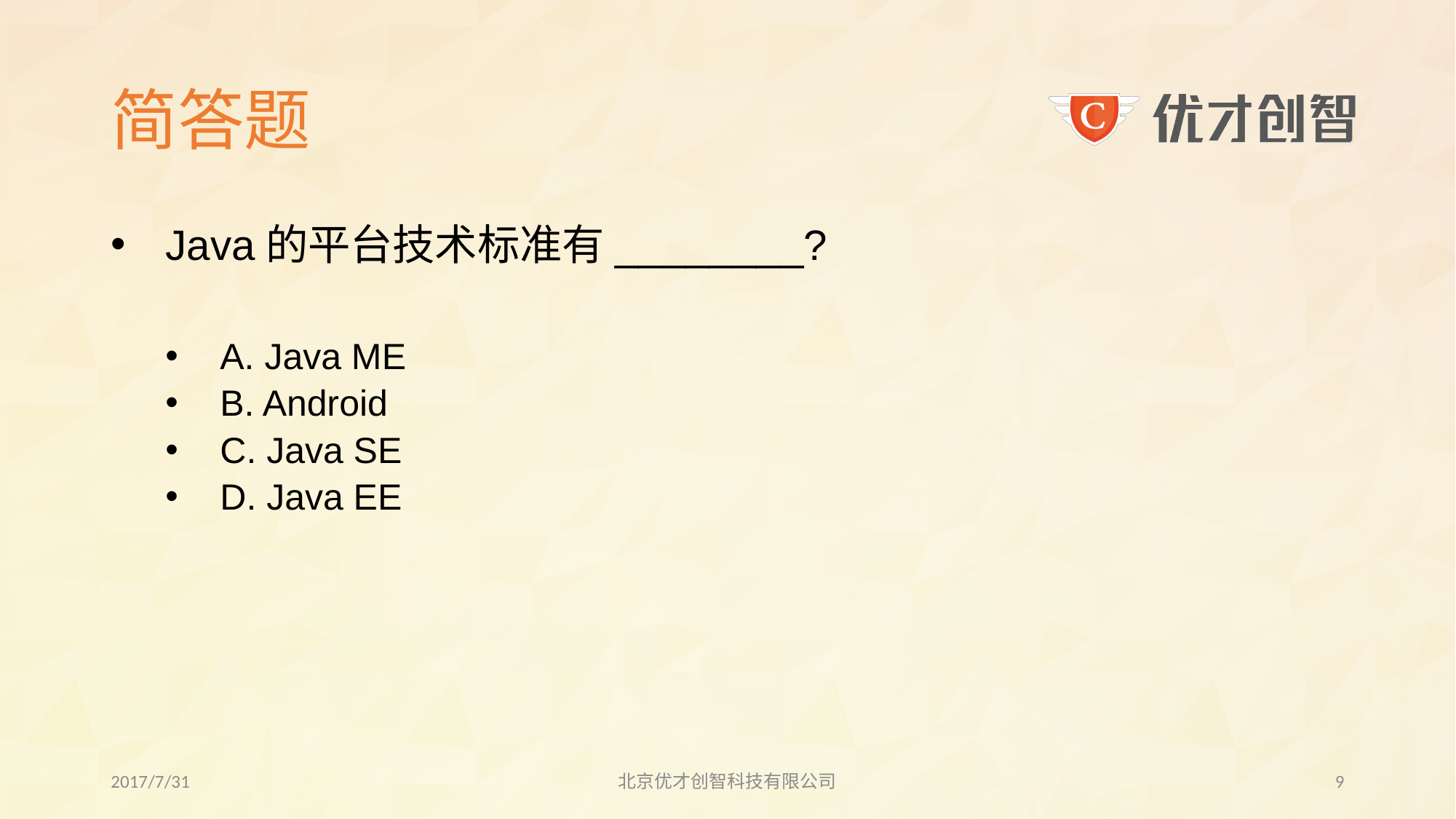

# 简答题
Java的平台技术标准有________?

A. Java ME
B. Android
C. Java SE
D. Java EE
2017/7/31
北京优才创智科技有限公司
9